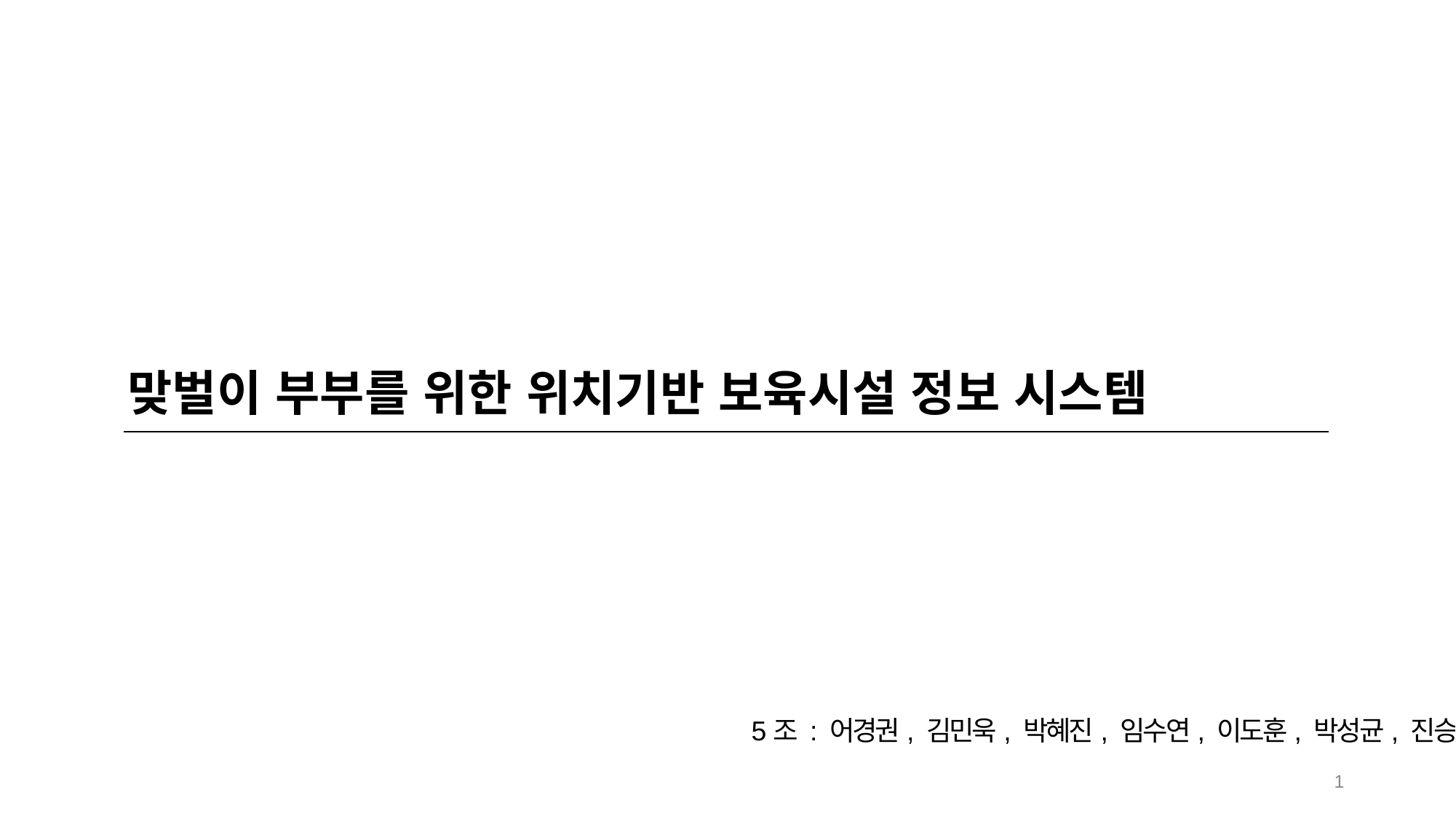

맞벌이 부부를 위한 위치기반 보육시설 정보 시스템
 5조 : 어경권, 김민욱, 박혜진, 임수연, 이도훈, 박성균, 진승욱
1